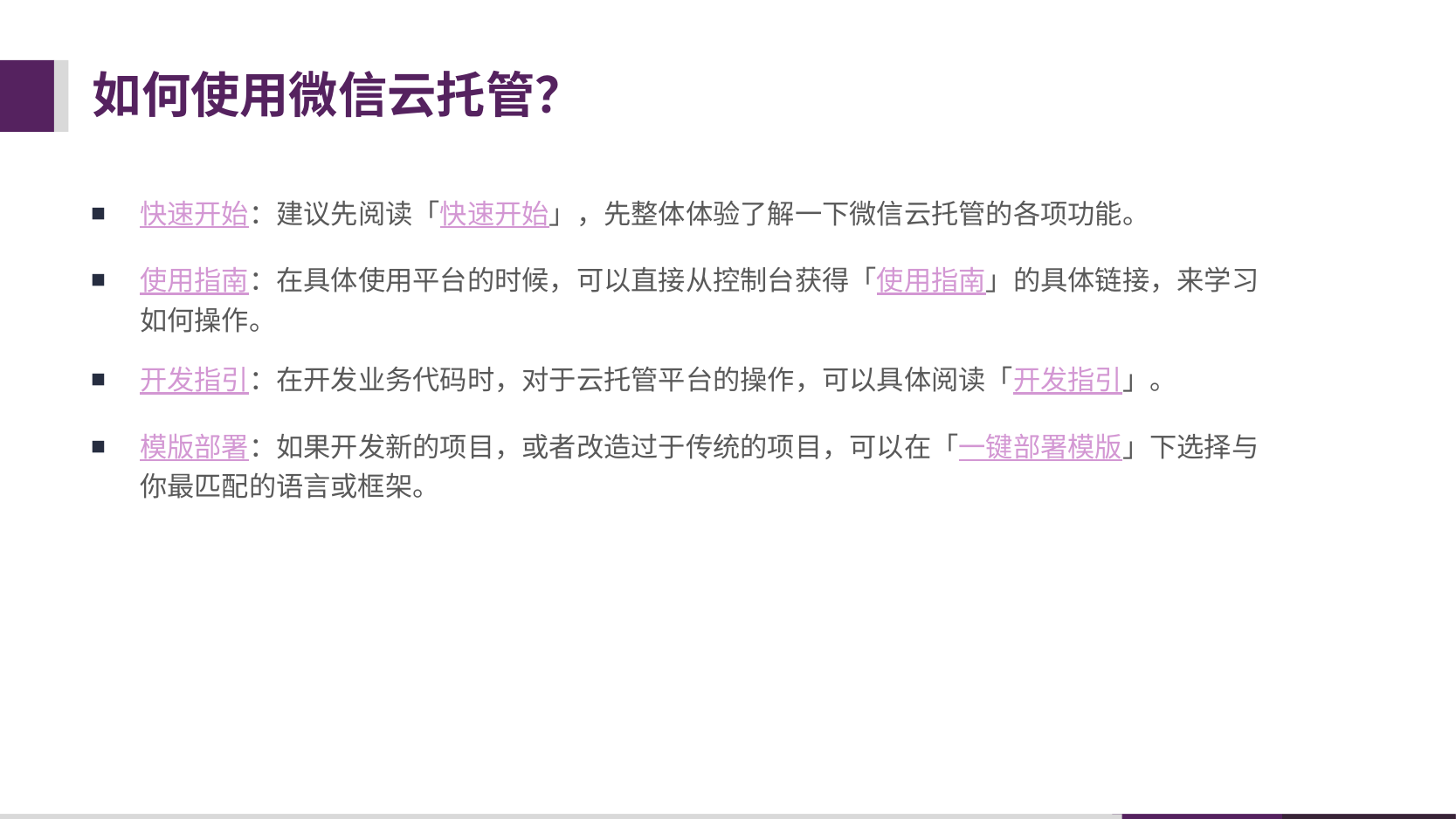

# 如何使用微信云托管？
快速开始：建议先阅读「快速开始」，先整体体验了解一下微信云托管的各项功能。
使用指南：在具体使用平台的时候，可以直接从控制台获得「使用指南」的具体链接，来学习如何操作。
开发指引：在开发业务代码时，对于云托管平台的操作，可以具体阅读「开发指引」。
模版部署：如果开发新的项目，或者改造过于传统的项目，可以在「一键部署模版」下选择与你最匹配的语言或框架。